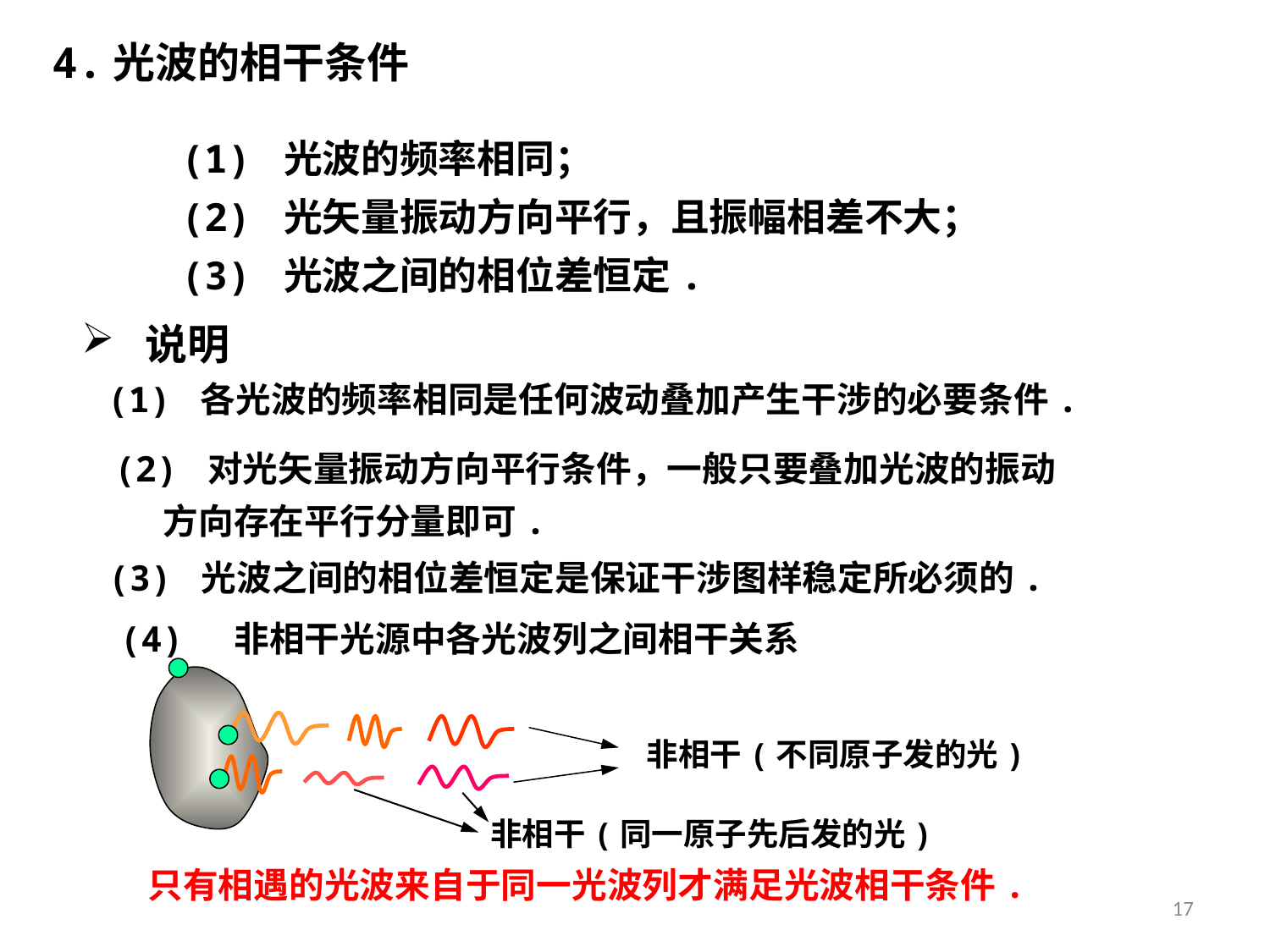

4.光波的相干条件
(1) 光波的频率相同；
(2) 光矢量振动方向平行，且振幅相差不大；
(3) 光波之间的相位差恒定.
  说明
(1) 各光波的频率相同是任何波动叠加产生干涉的必要条件.
(2) 对光矢量振动方向平行条件，一般只要叠加光波的振动
     方向存在平行分量即可.
(3) 光波之间的相位差恒定是保证干涉图样稳定所必须的.
(4)  非相干光源中各光波列之间相干关系

非相干(不同原子发的光)

非相干(同一原子先后发的光)
只有相遇的光波来自于同一光波列才满足光波相干条件.
17